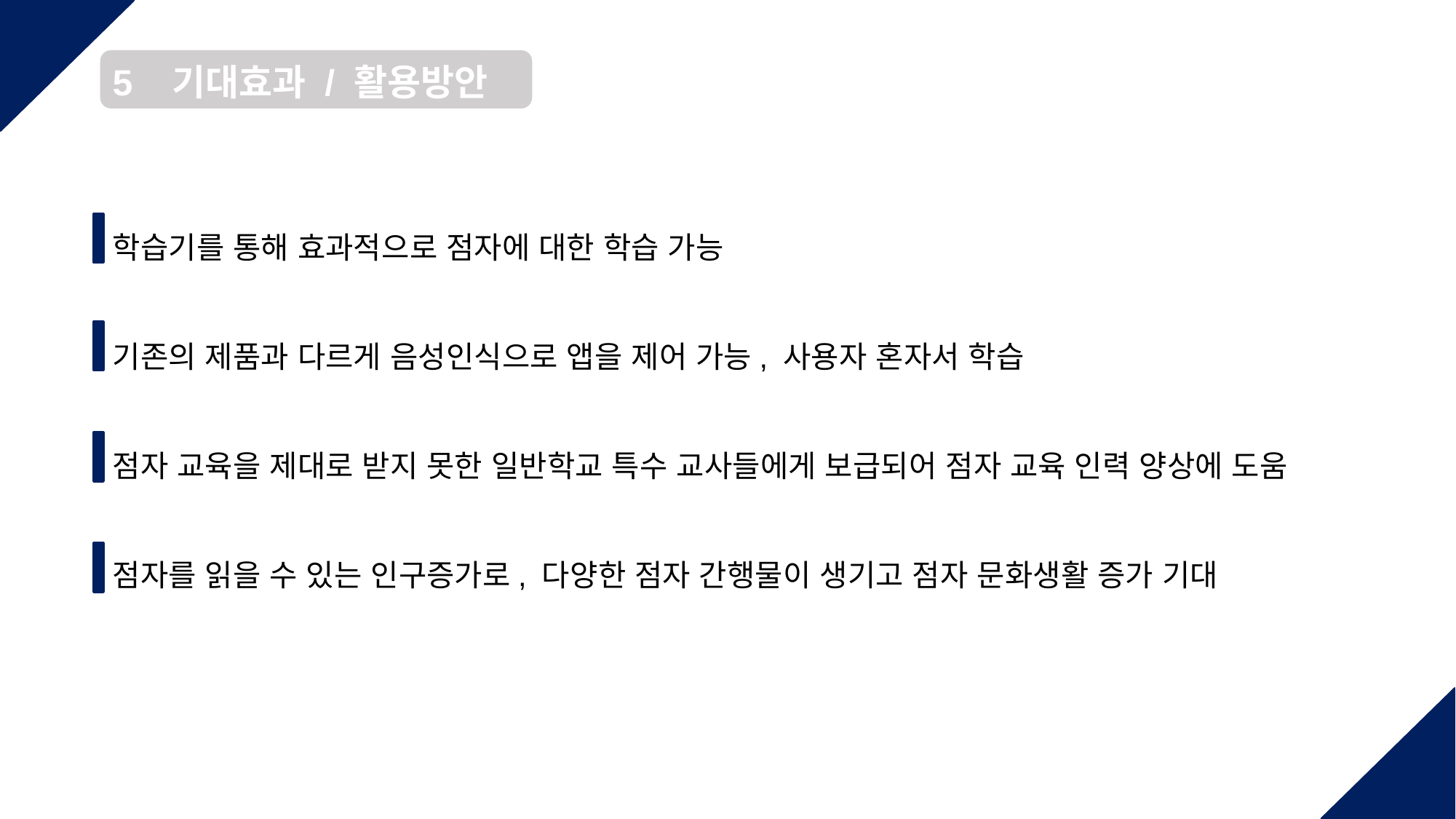

5   기대효과 / 활용방안
학습기를 통해 효과적으로 점자에 대한 학습 가능

기존의 제품과 다르게 음성인식으로 앱을 제어 가능, 사용자 혼자서 학습

점자 교육을 제대로 받지 못한 일반학교 특수 교사들에게 보급되어 점자 교육 인력 양상에 도움

점자를 읽을 수 있는 인구증가로, 다양한 점자 간행물이 생기고 점자 문화생활 증가 기대